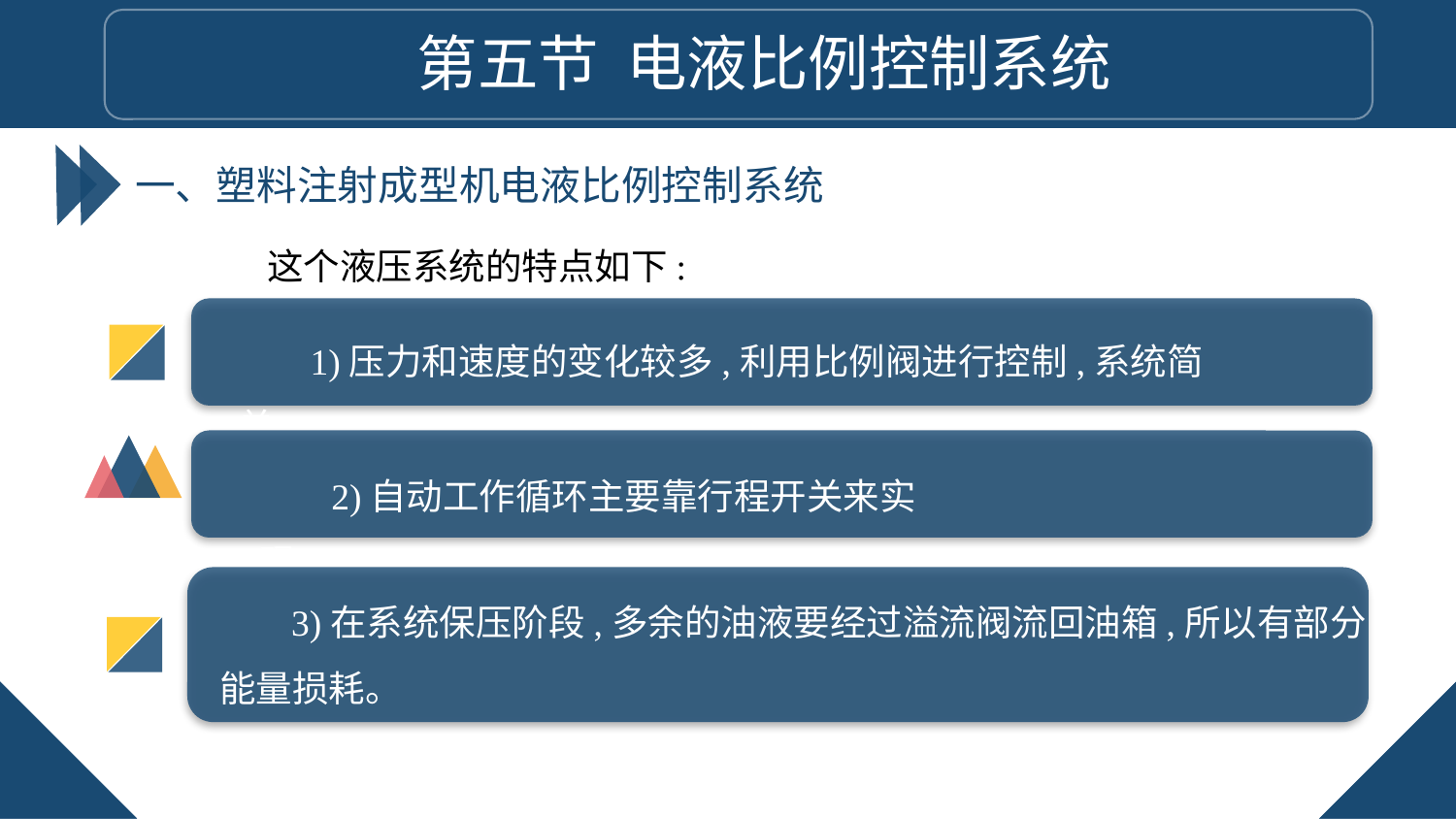

第五节  电液比例控制系统

一、塑料注射成型机电液比例控制系统

　这个液压系统的特点如下:

1)压力和速度的变化较多,利用比例阀进行控制,系统简单。

2)自动工作循环主要靠行程开关来实现。

3)在系统保压阶段,多余的油液要经过溢流阀流回油箱,所以有部分能量损耗。